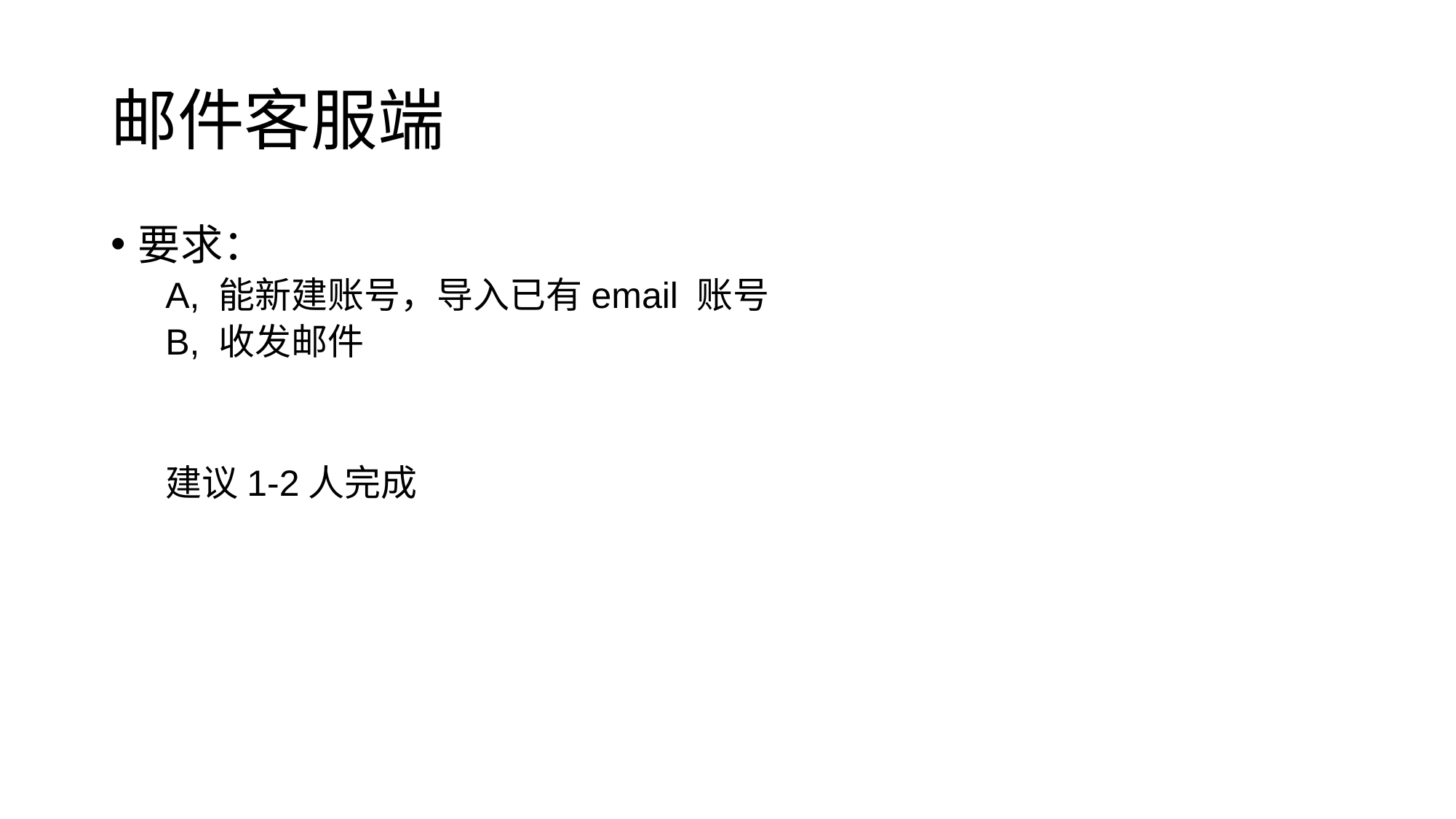

# 邮件客服端
要求：
A, 能新建账号，导入已有email 账号
B, 收发邮件

建议1-2人完成